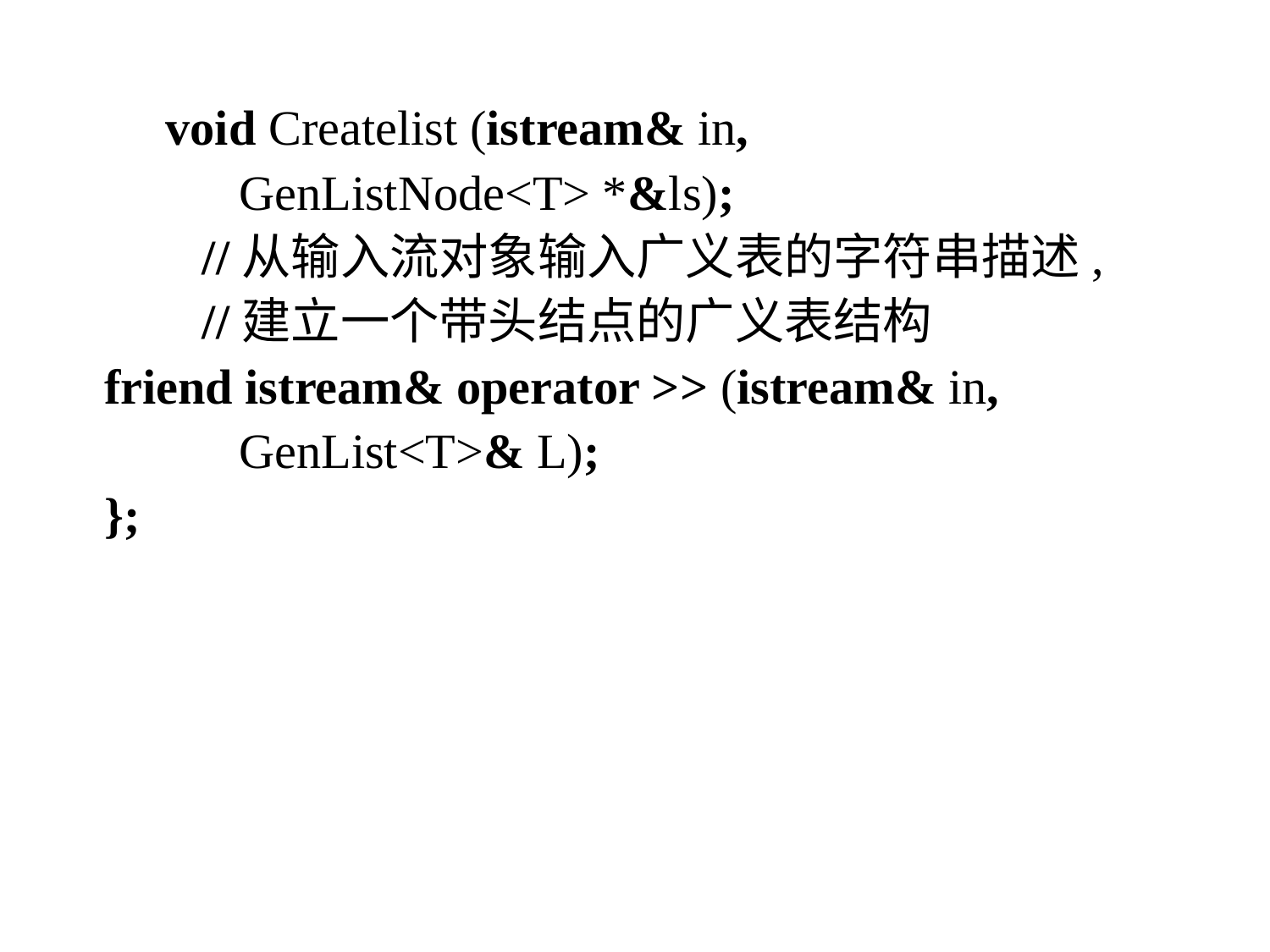

void Createlist (istream& in,
           GenListNode<T> *&ls);
        //从输入流对象输入广义表的字符串描述,
        //建立一个带头结点的广义表结构
friend istream& operator >> (istream& in,
           GenList<T>& L);
};